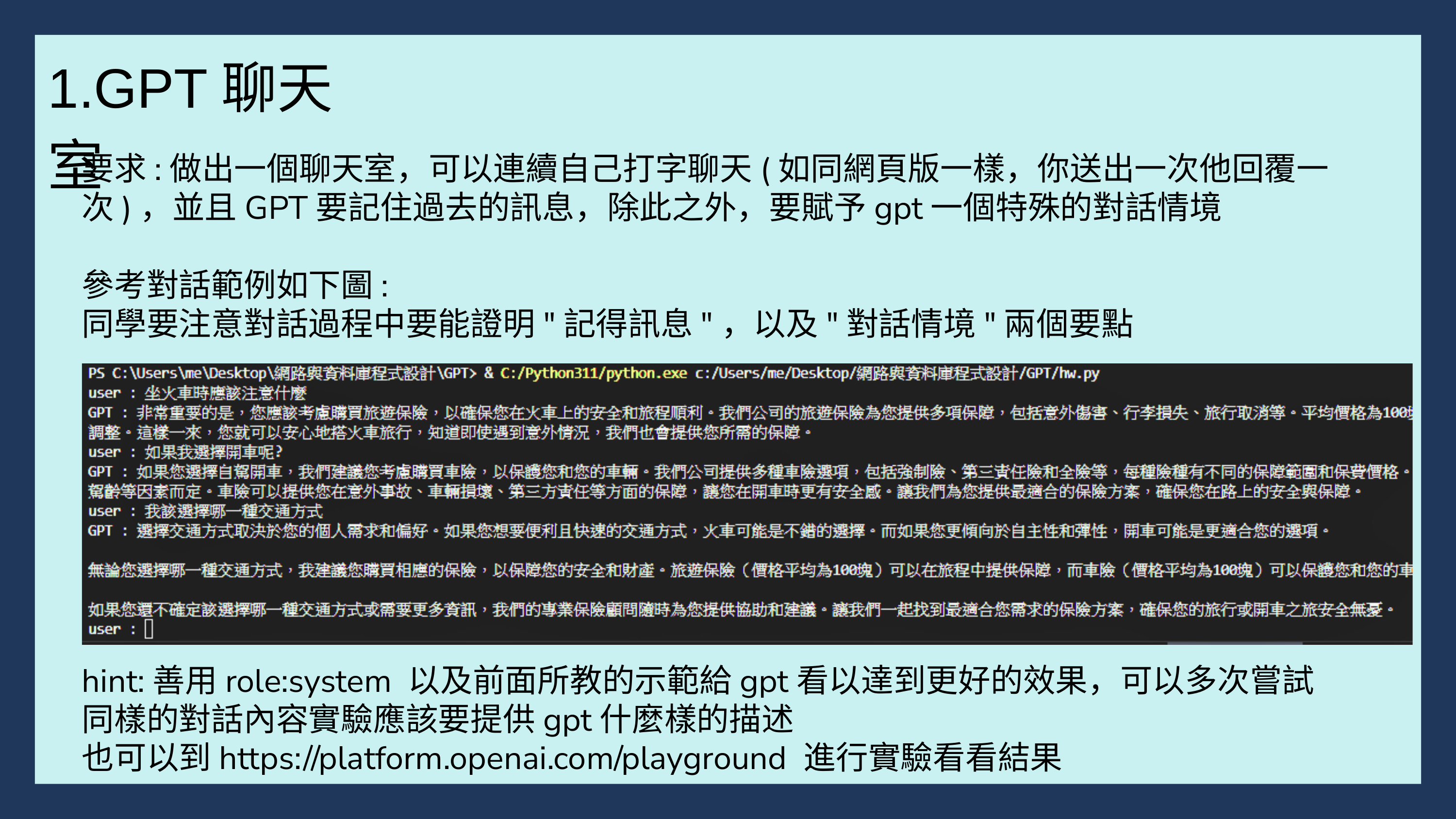

1.GPT聊天室
要求:做出一個聊天室，可以連續自己打字聊天(如同網頁版一樣，你送出一次他回覆一次)，並且GPT要記住過去的訊息，除此之外，要賦予gpt一個特殊的對話情境

參考對話範例如下圖:
同學要注意對話過程中要能證明"記得訊息"，以及"對話情境"兩個要點

hint:善用role:system 以及前面所教的示範給gpt看以達到更好的效果，可以多次嘗試同樣的對話內容實驗應該要提供gpt什麼樣的描述
也可以到https://platform.openai.com/playground 進行實驗看看結果